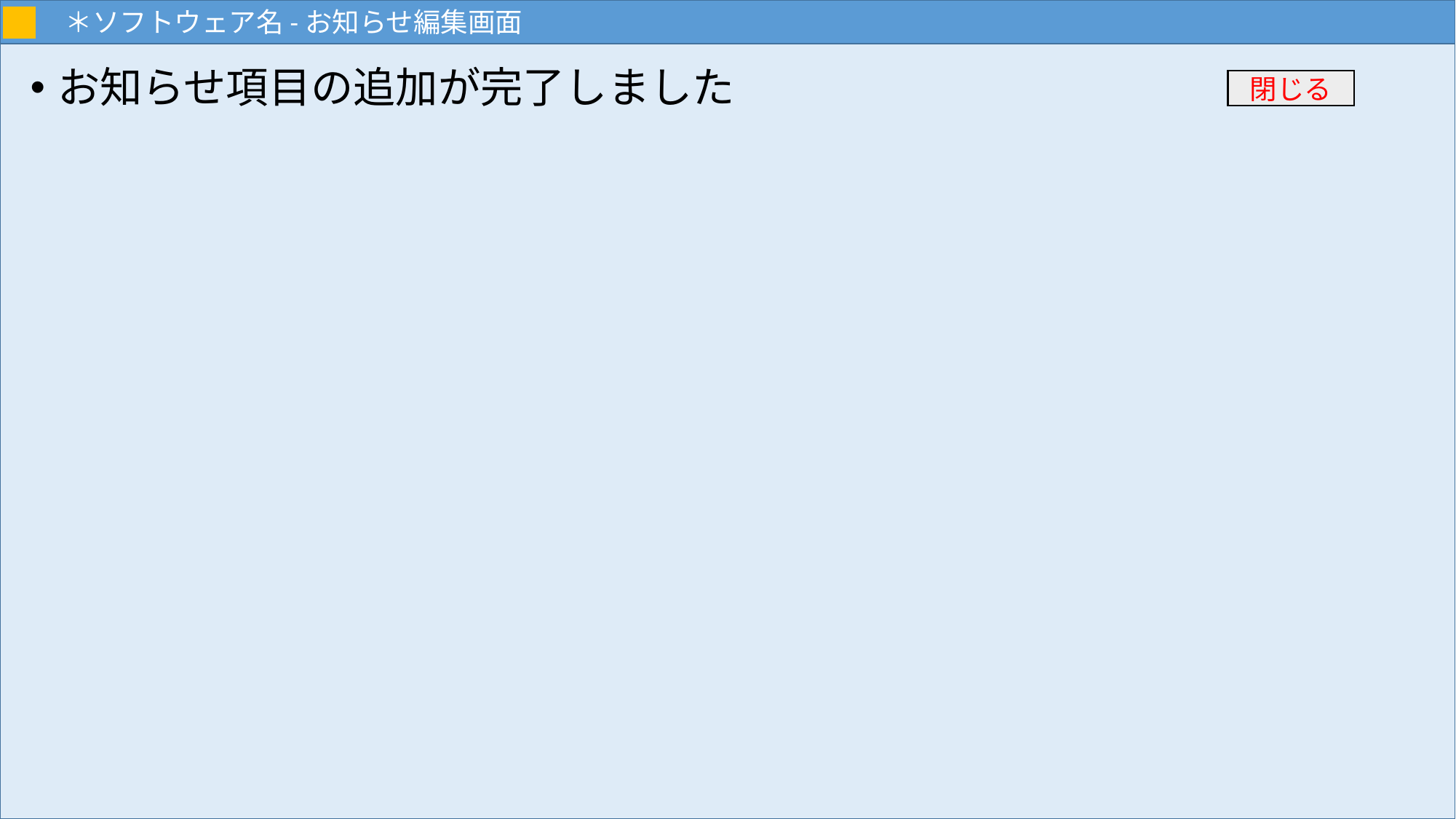

＊ソフトウェア名-お知らせ編集画面

お知らせ項目の追加が完了しました
閉じる